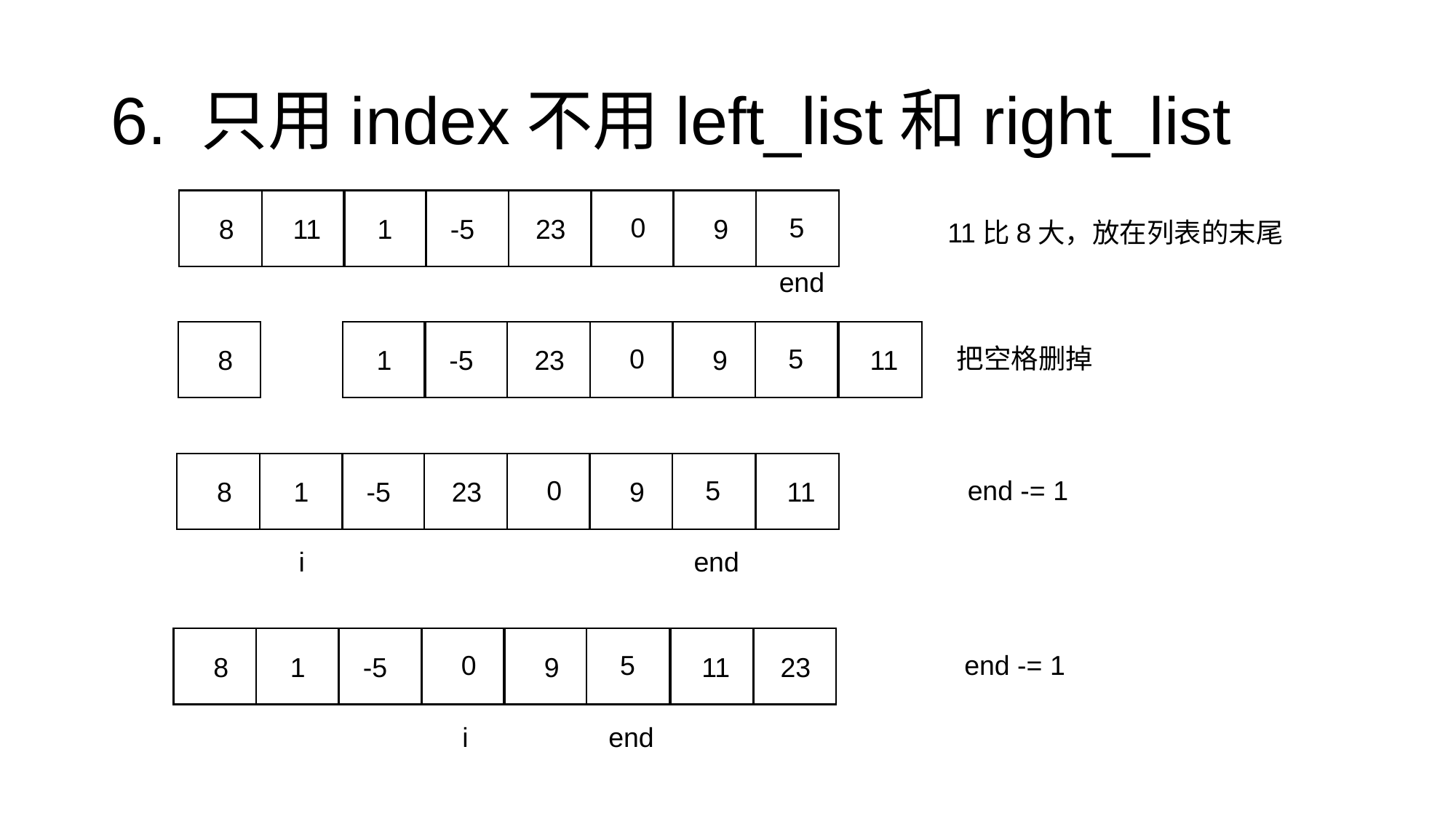

# 6. 只用index不用left_list和right_list

0
5
8
11
1
-5
23
9
11比8大，放在列表的末尾
end

0
5
把空格删掉
8
1
-5
23
9
11

0
5
end -= 1
8
1
-5
23
9
11
i
end

0
5
end -= 1
8
1
-5
9
11
23
i
end